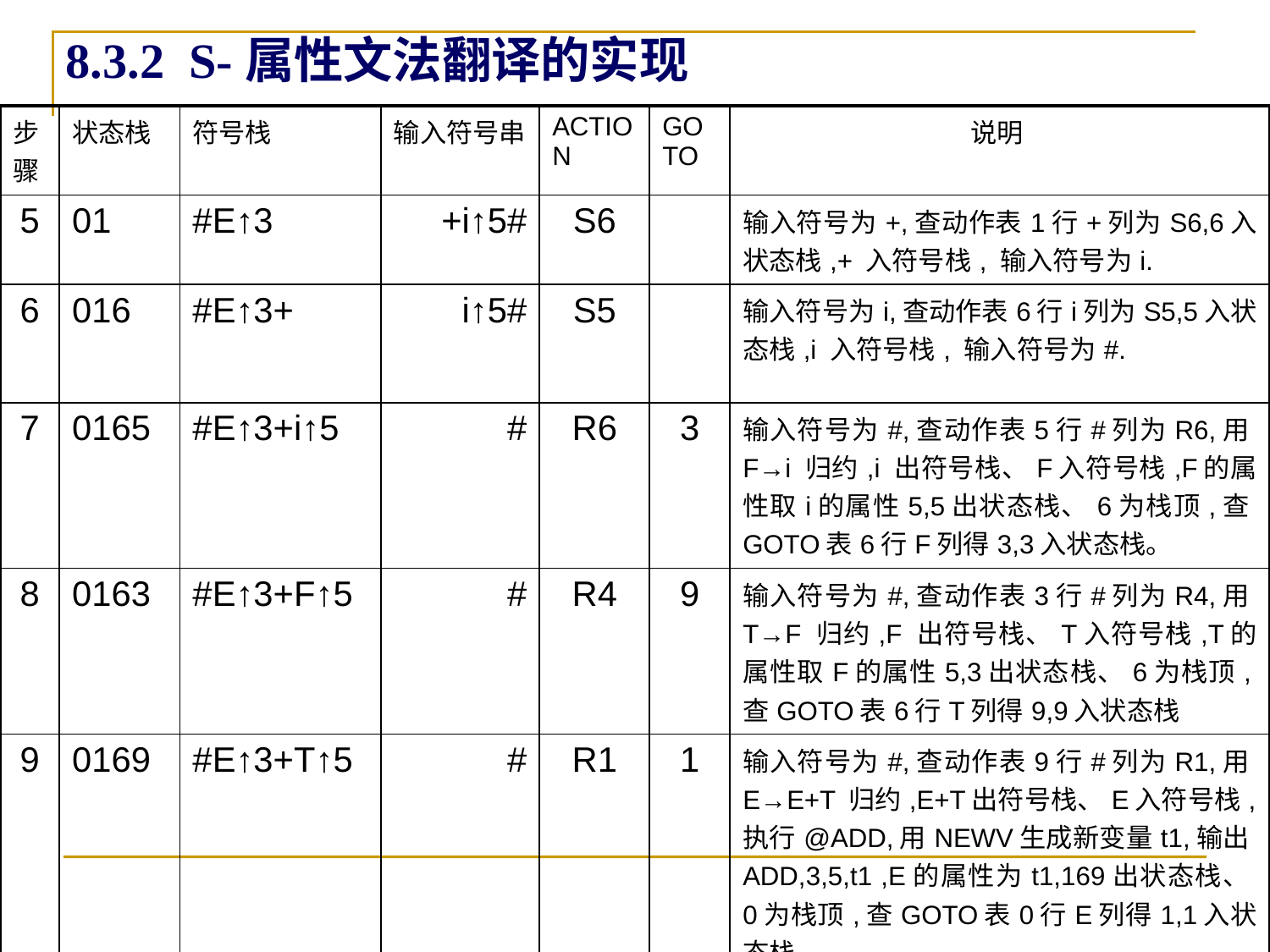

# 8.3.2  S-属性文法翻译的实现
| 步骤 | 状态栈 | 符号栈 | 输入符号串 | ACTION | GOTO | 说明 |
| --- | --- | --- | --- | --- | --- | --- |
| 5 | 01 | #E↑3 | +i↑5# | S6 |  | 输入符号为+,查动作表1行+列为S6,6入状态栈,+ 入符号栈, 输入符号为i. |
| 6 | 016 | #E↑3+ | i↑5# | S5 |  | 输入符号为i,查动作表6行i列为S5,5入状态栈,i 入符号栈, 输入符号为#. |
| 7 | 0165 | #E↑3+i↑5 | # | R6 | 3 | 输入符号为#,查动作表5行#列为R6,用F→i 归约,i 出符号栈、F入符号栈,F的属性取i的属性5,5出状态栈、6为栈顶,查GOTO表6行F列得3,3入状态栈。 |
| 8 | 0163 | #E↑3+F↑5 | # | R4 | 9 | 输入符号为#,查动作表3行#列为R4,用T→F 归约,F 出符号栈、T入符号栈,T的属性取F的属性5,3出状态栈、6为栈顶,查GOTO表6行T列得9,9入状态栈 |
| 9 | 0169 | #E↑3+T↑5 | # | R1 | 1 | 输入符号为#,查动作表9行#列为R1,用E→E+T 归约,E+T出符号栈、E入符号栈,执行@ADD,用NEWV生成新变量t1,输出ADD,3,5,t1 ,E的属性为t1,169出状态栈、0为栈顶,查GOTO表0行E列得1,1入状态栈, |
| 10 | 01 | #E↑t1 | # | acc |  | 输入符号为#,查动作表1行#列为A,接受 |
51